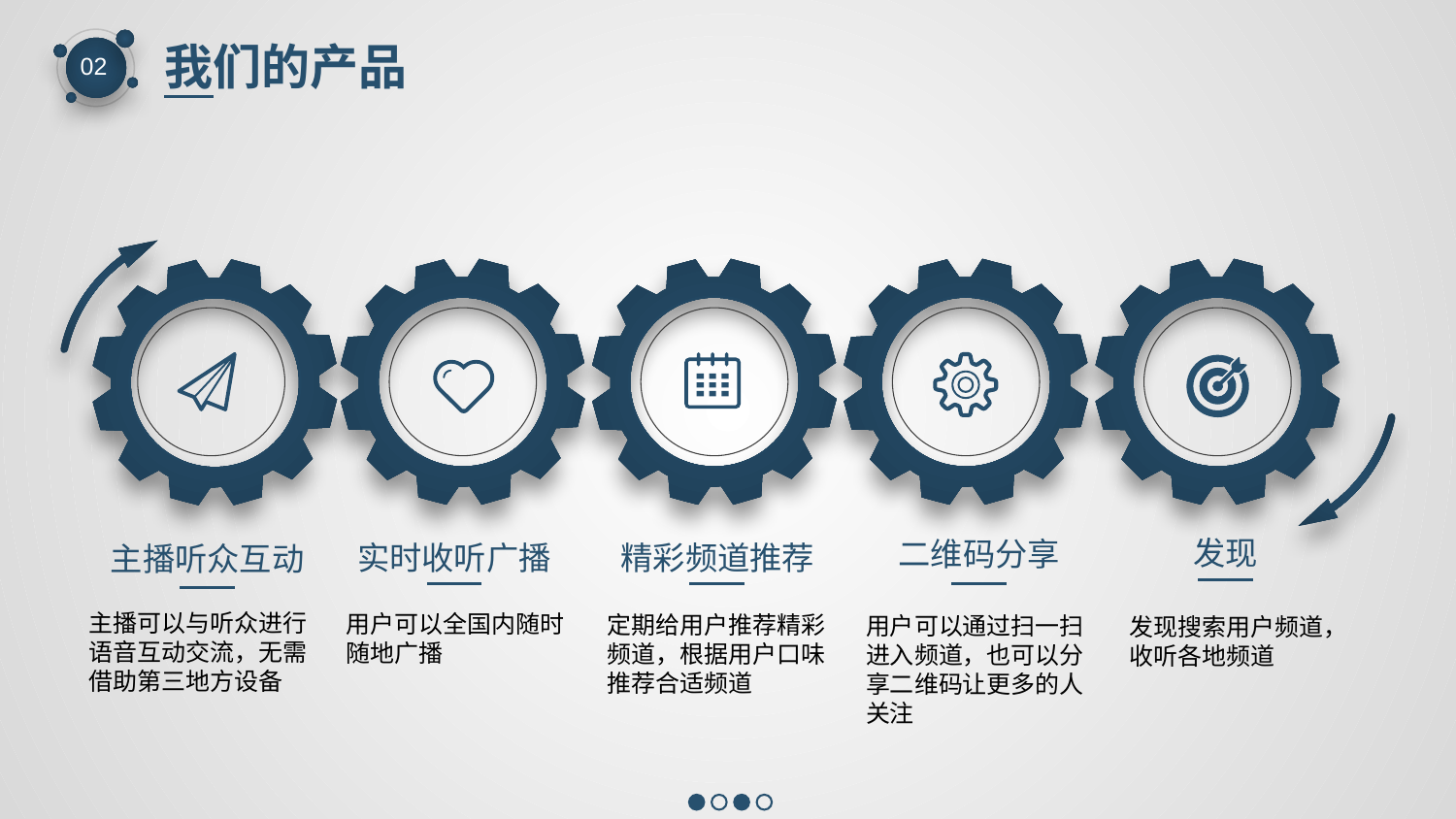

我们的产品
02

发现
二维码分享
精彩频道推荐
实时收听广播
主播听众互动
主播可以与听众进行
语音互动交流，无需
借助第三地方设备
用户可以全国内随时
随地广播
定期给用户推荐精彩
频道，根据用户口味
推荐合适频道
用户可以通过扫一扫
进入频道，也可以分
享二维码让更多的人
关注
发现搜索用户频道，
收听各地频道